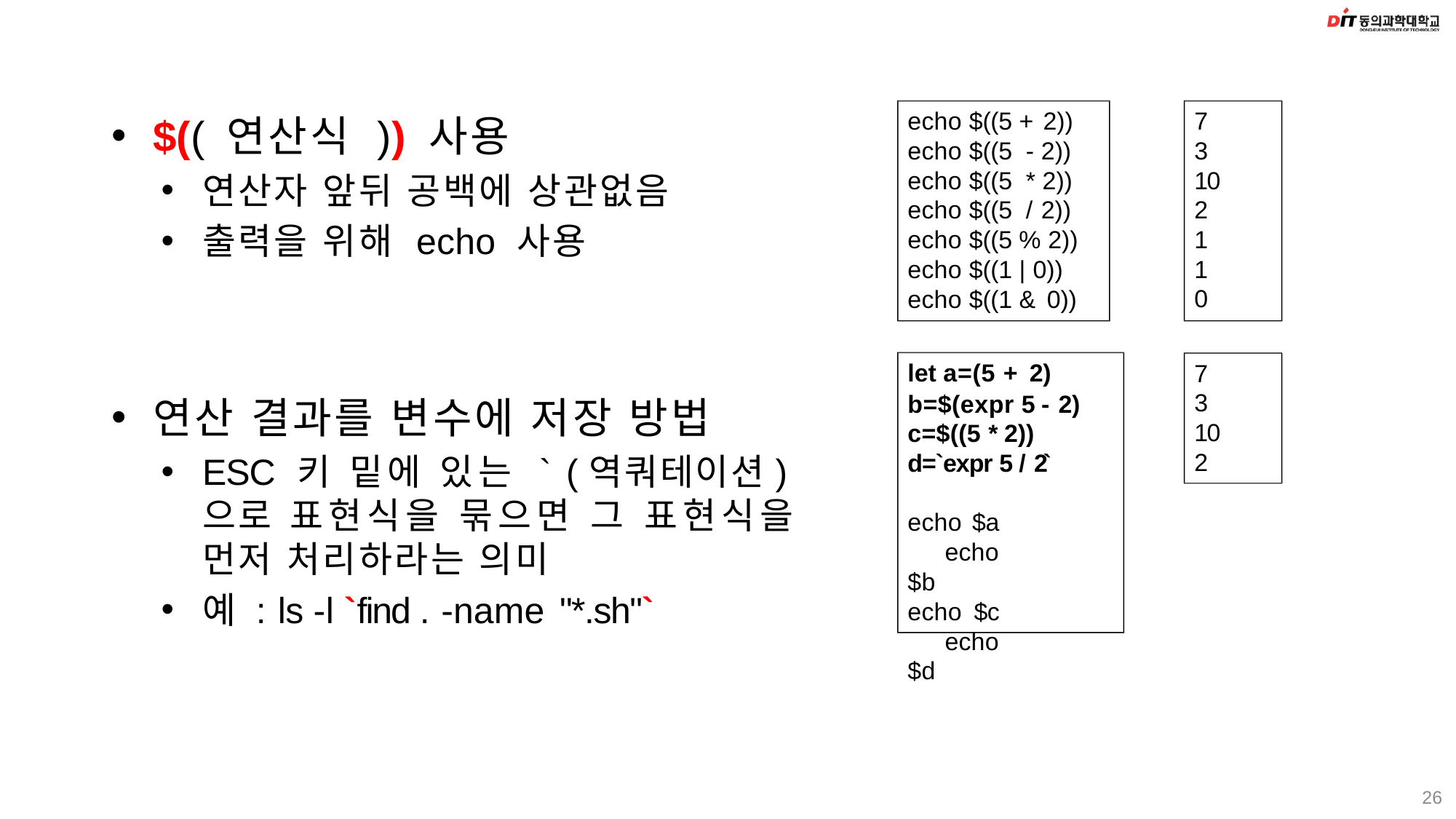

$(( 연산식 )) 사용
연산자 앞뒤 공백에 상관없음
출력을 위해 echo 사용

연산 결과를 변수에 저장 방법
ESC 키 밑에 있는 ` (역쿼테이션)으로 표현식을 묶으면 그 표현식을 먼저 처리하라는 의미
예 : ls -l `find . -name "*.sh"`

7
3
10
2
1
1
0
echo $((5 + 2))
echo $((5  - 2))
echo $((5  * 2))
echo $((5  / 2))
echo $((5 % 2))
echo $((1 | 0))
echo $((1 & 0))

let a=(5 + 2)
b=$(expr 5 - 2)
c=$((5 * 2))
d=`expr 5 / 2`
echo $a  echo $b  echo $c  echo $d
7
3
10
2
26